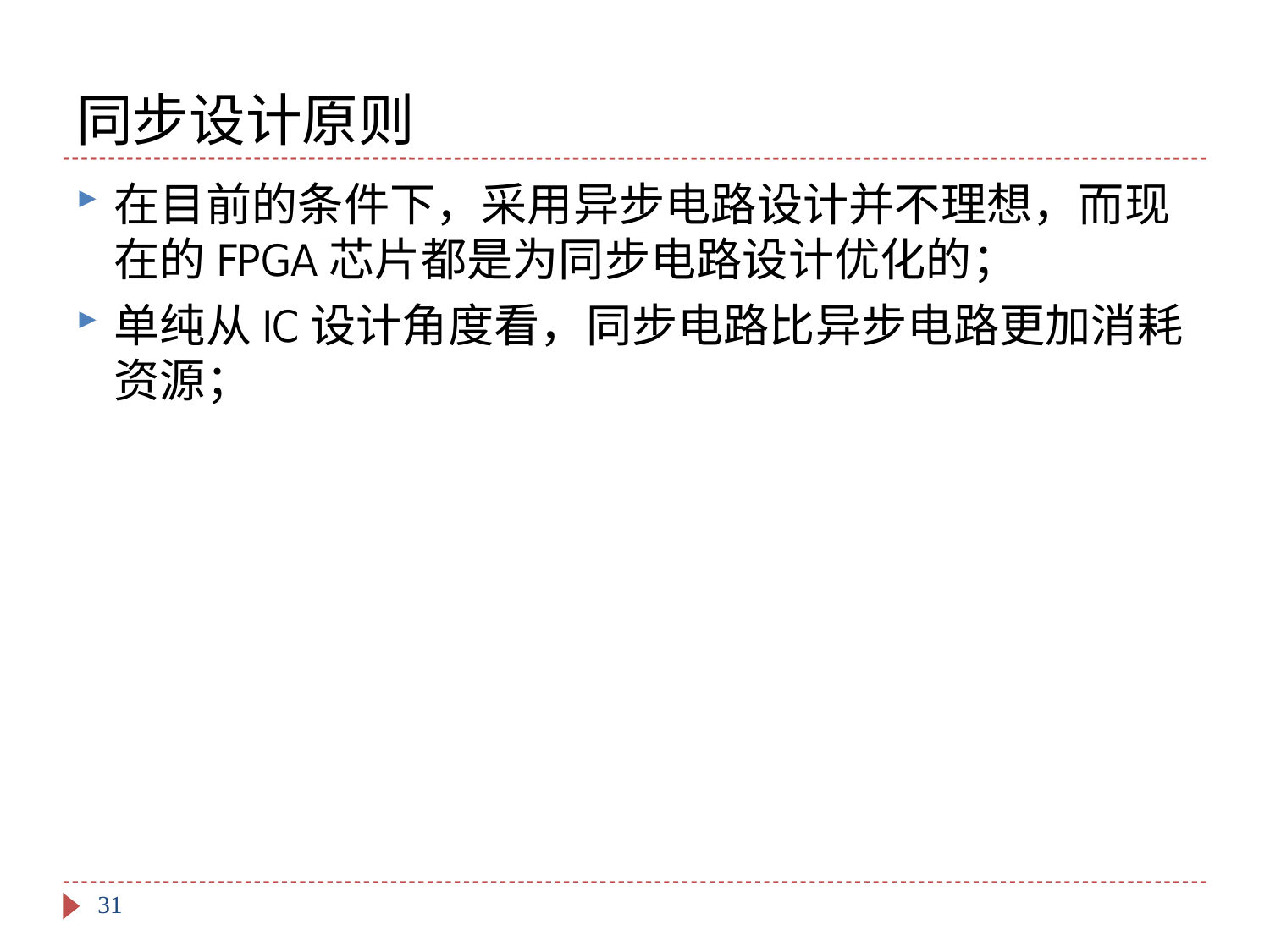

# 同步设计原则
在目前的条件下，采用异步电路设计并不理想，而现在的FPGA芯片都是为同步电路设计优化的；
单纯从IC设计角度看，同步电路比异步电路更加消耗资源；

31